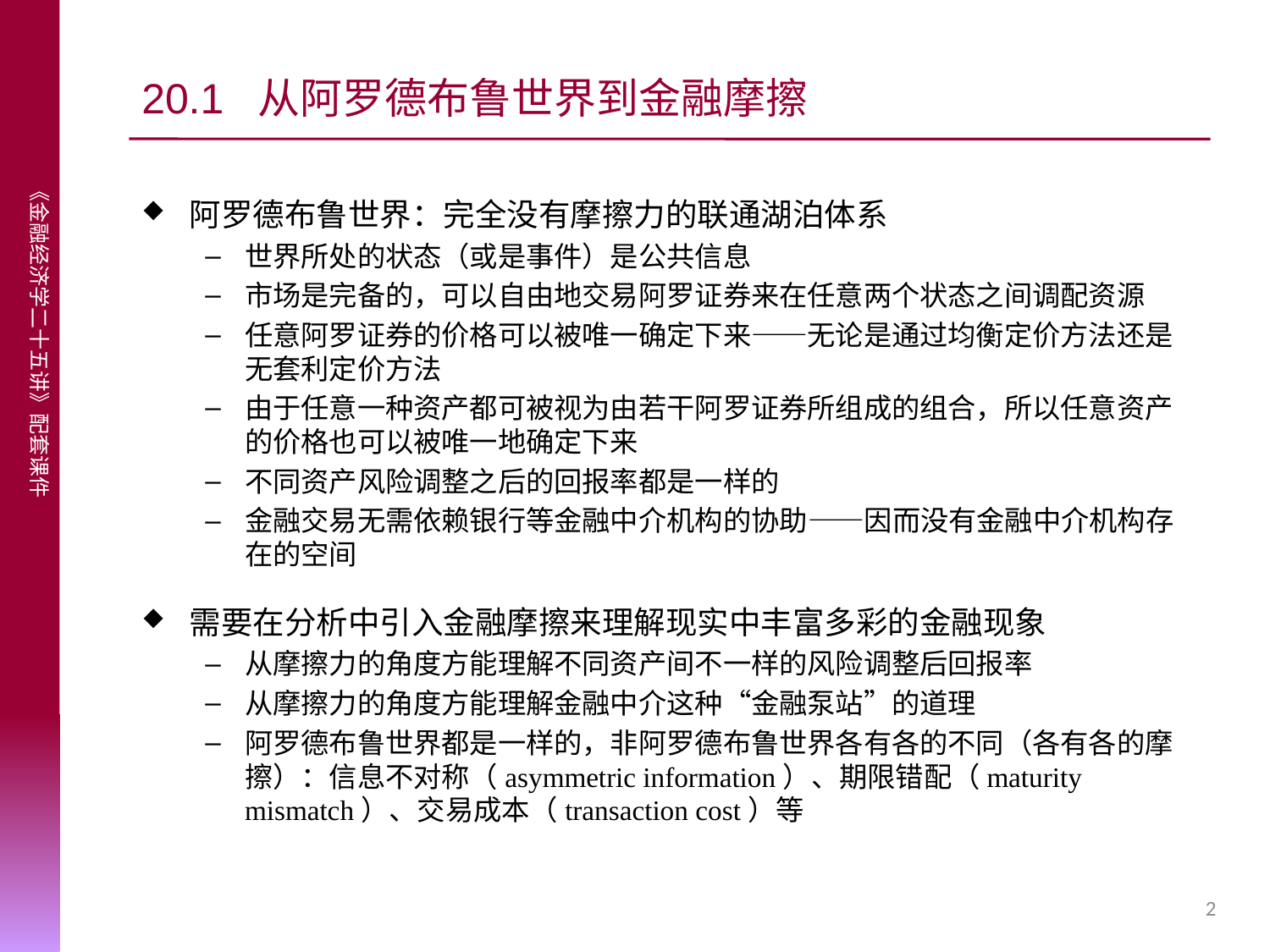

# 20.1  从阿罗德布鲁世界到金融摩擦
阿罗德布鲁世界：完全没有摩擦力的联通湖泊体系
世界所处的状态（或是事件）是公共信息
市场是完备的，可以自由地交易阿罗证券来在任意两个状态之间调配资源
任意阿罗证券的价格可以被唯一确定下来——无论是通过均衡定价方法还是无套利定价方法
由于任意一种资产都可被视为由若干阿罗证券所组成的组合，所以任意资产的价格也可以被唯一地确定下来
不同资产风险调整之后的回报率都是一样的
金融交易无需依赖银行等金融中介机构的协助——因而没有金融中介机构存在的空间
需要在分析中引入金融摩擦来理解现实中丰富多彩的金融现象
从摩擦力的角度方能理解不同资产间不一样的风险调整后回报率
从摩擦力的角度方能理解金融中介这种“金融泵站”的道理
阿罗德布鲁世界都是一样的，非阿罗德布鲁世界各有各的不同（各有各的摩擦）：信息不对称（asymmetric information）、期限错配（maturity mismatch）、交易成本（transaction cost）等

2